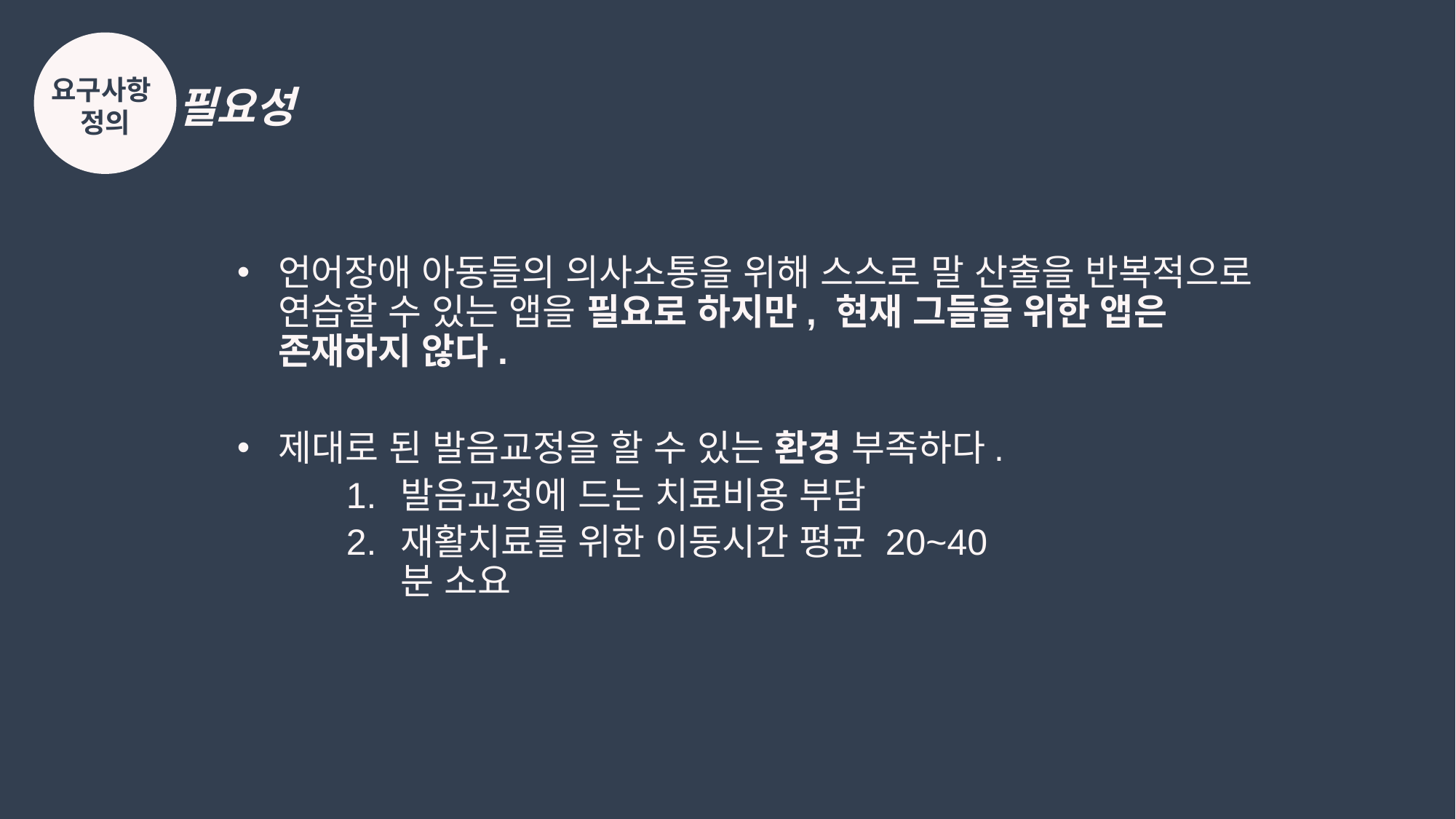

요구사항
정의
필요성
언어장애 아동들의 의사소통을 위해 스스로 말 산출을 반복적으로 연습할 수 있는 앱을 필요로 하지만, 현재 그들을 위한 앱은 존재하지 않다.

제대로 된 발음교정을 할 수 있는 환경 부족하다.
발음교정에 드는 치료비용 부담
재활치료를 위한 이동시간 평균 20~40분 소요